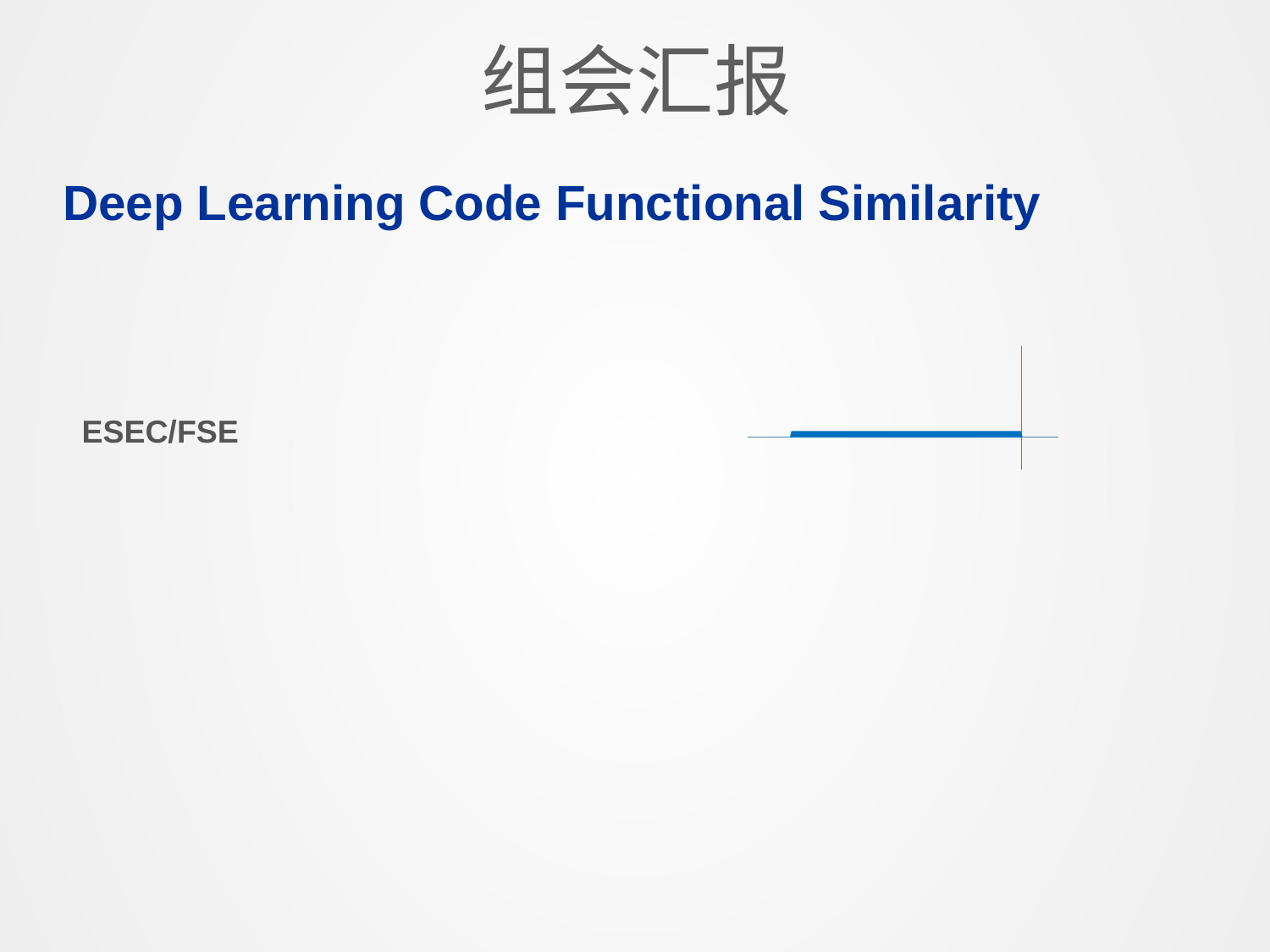

组会汇报
Deep Learning Code Functional Similarity
ESEC/FSE